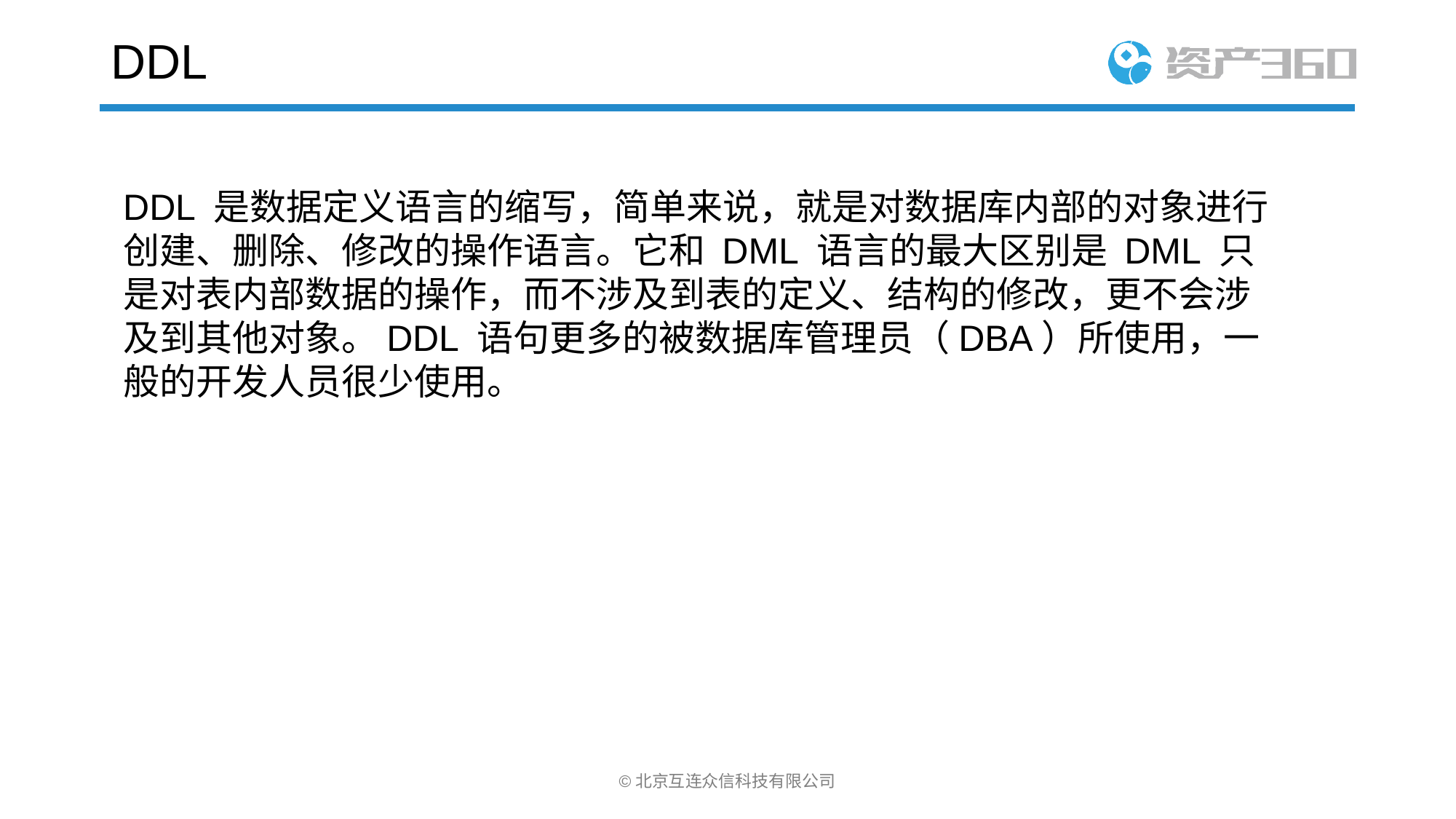

# DDL
DDL 是数据定义语言的缩写，简单来说，就是对数据库内部的对象进行创建、删除、修改的操作语言。它和 DML 语言的最大区别是 DML 只是对表内部数据的操作，而不涉及到表的定义、结构的修改，更不会涉及到其他对象。DDL 语句更多的被数据库管理员（DBA）所使用，一般的开发人员很少使用。
©北京互连众信科技有限公司
18